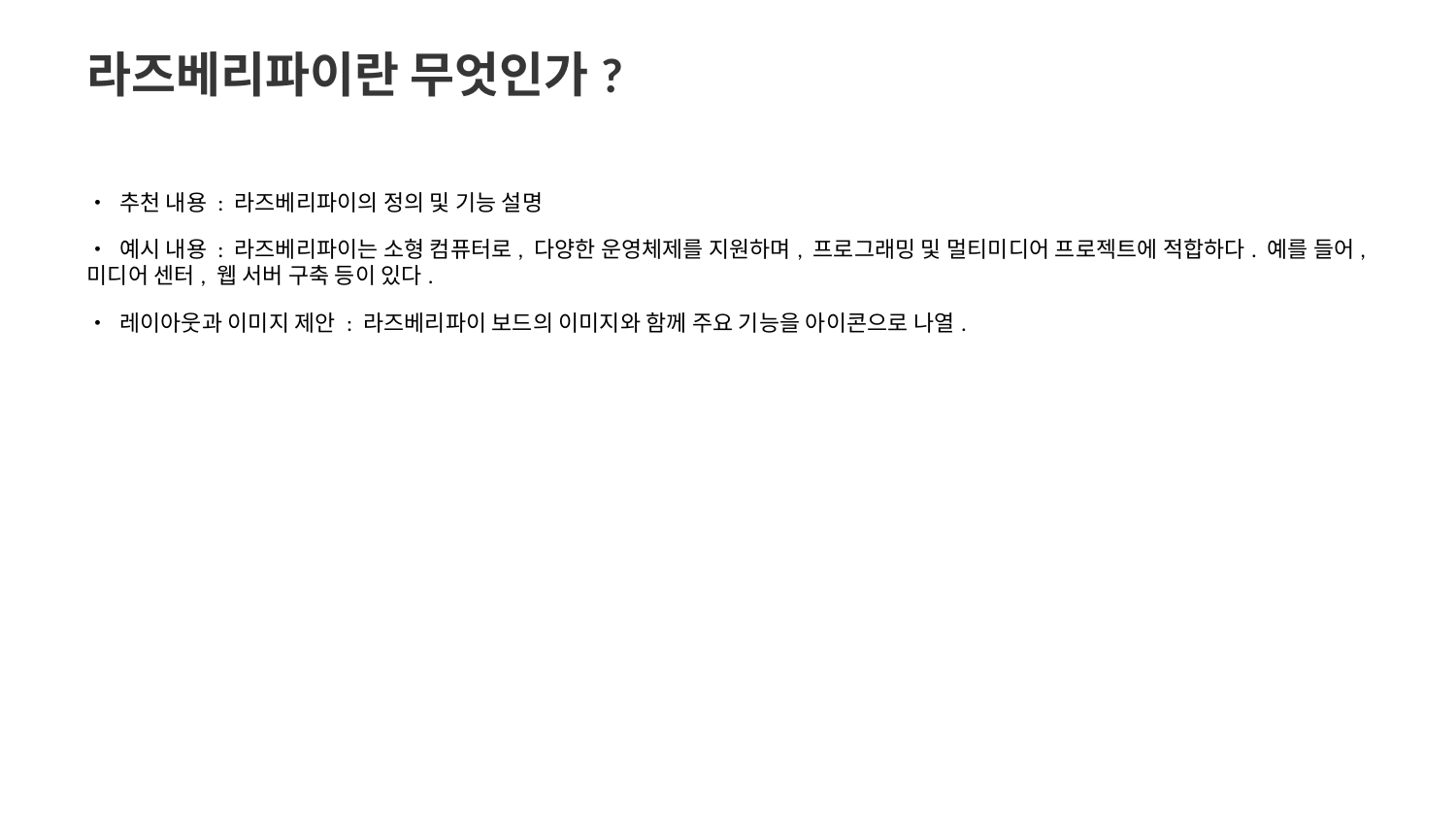

라즈베리파이란 무엇인가?
• 추천 내용 : 라즈베리파이의 정의 및 기능 설명
• 예시 내용 : 라즈베리파이는 소형 컴퓨터로, 다양한 운영체제를 지원하며, 프로그래밍 및 멀티미디어 프로젝트에 적합하다. 예를 들어, 미디어 센터, 웹 서버 구축 등이 있다.
• 레이아웃과 이미지 제안 : 라즈베리파이 보드의 이미지와 함께 주요 기능을 아이콘으로 나열.